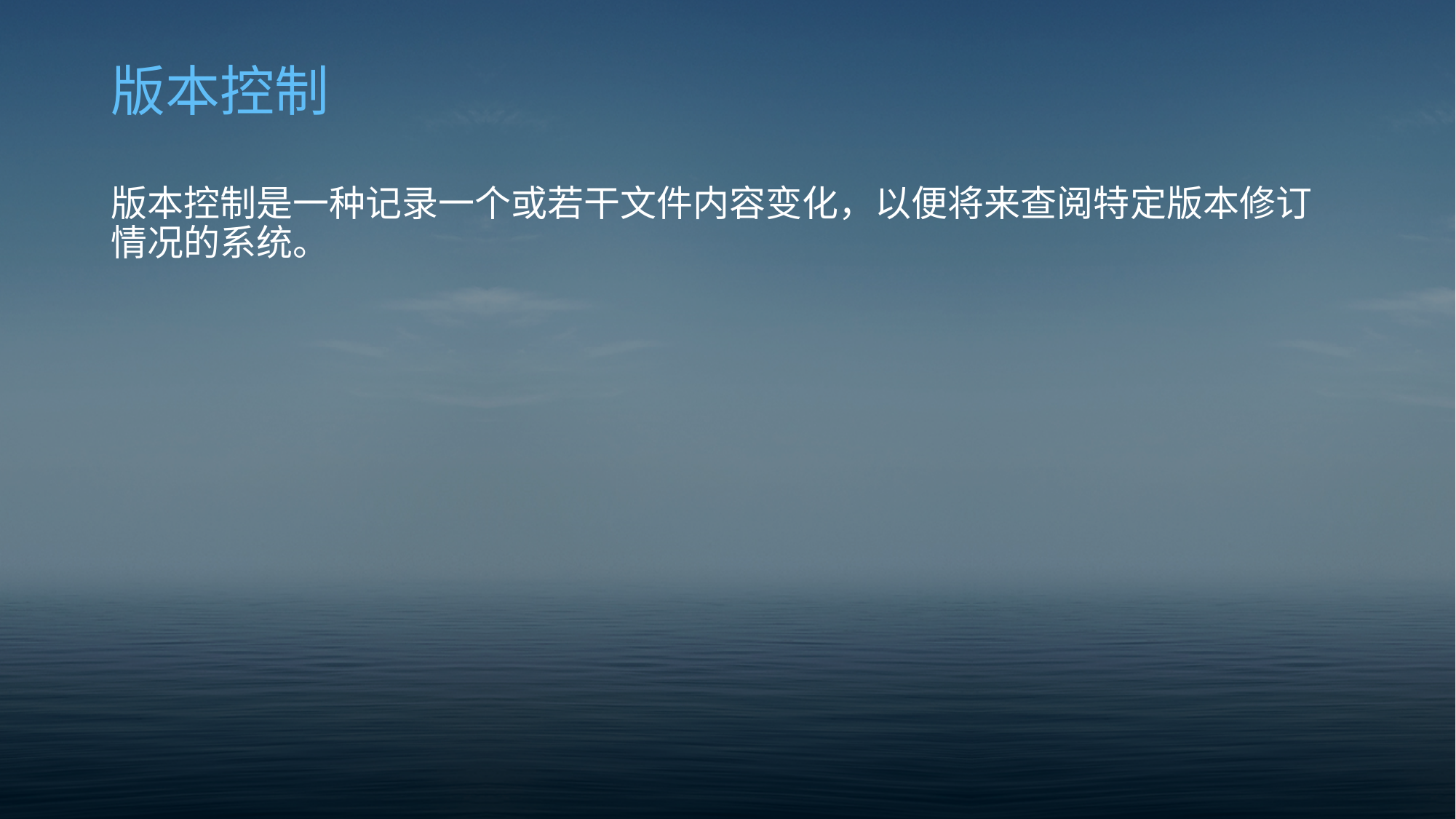

# 版本控制
版本控制是一种记录一个或若干文件内容变化，以便将来查阅特定版本修订情况的系统。